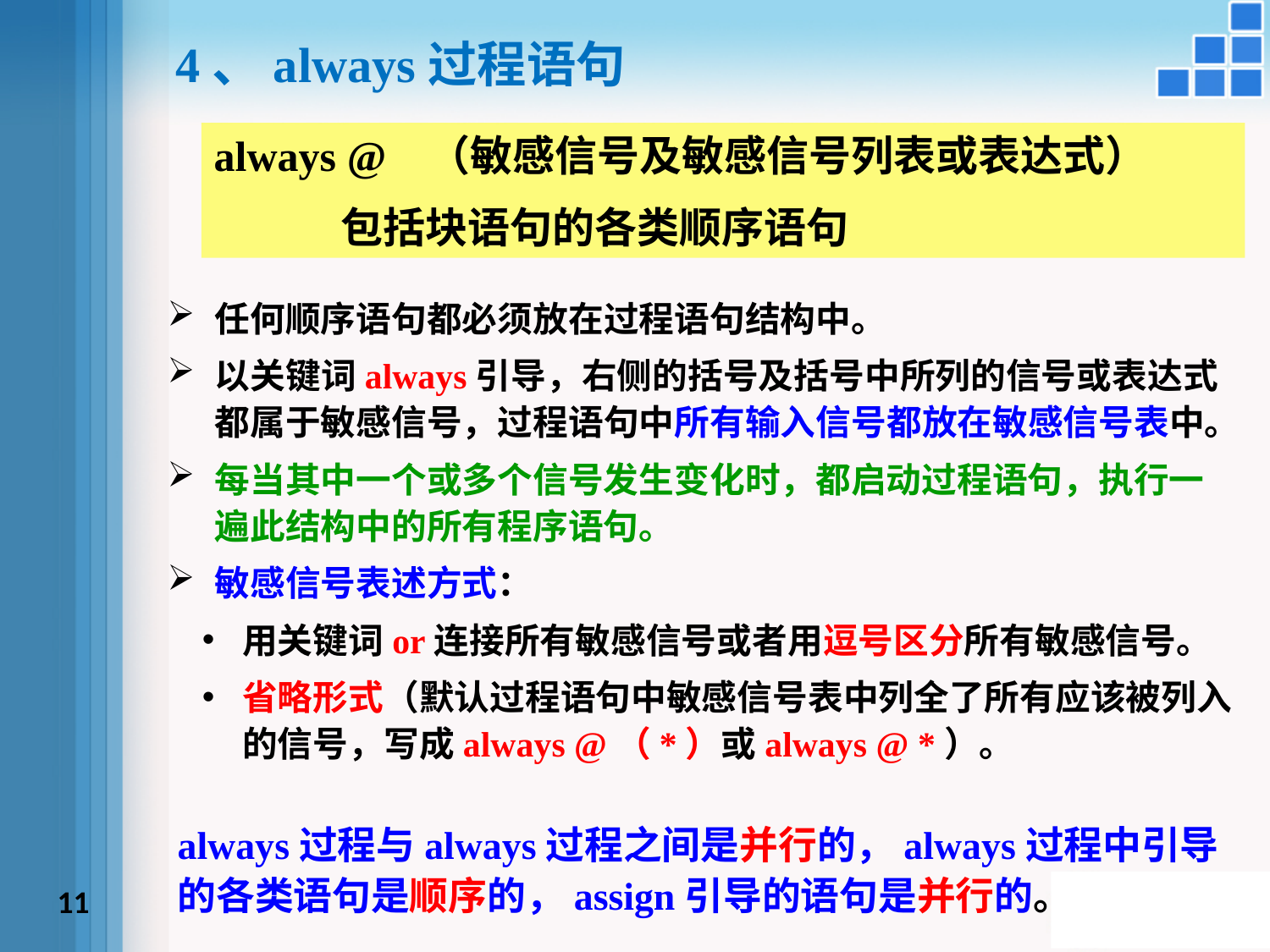

4、always过程语句
always @   （敏感信号及敏感信号列表或表达式）
	包括块语句的各类顺序语句
任何顺序语句都必须放在过程语句结构中。
以关键词always引导，右侧的括号及括号中所列的信号或表达式都属于敏感信号，过程语句中所有输入信号都放在敏感信号表中。
每当其中一个或多个信号发生变化时，都启动过程语句，执行一遍此结构中的所有程序语句。
敏感信号表述方式：
用关键词or连接所有敏感信号或者用逗号区分所有敏感信号。
省略形式（默认过程语句中敏感信号表中列全了所有应该被列入的信号，写成always @（*）或always @ *）。
always过程与always过程之间是并行的，always过程中引导的各类语句是顺序的，assign引导的语句是并行的。

11